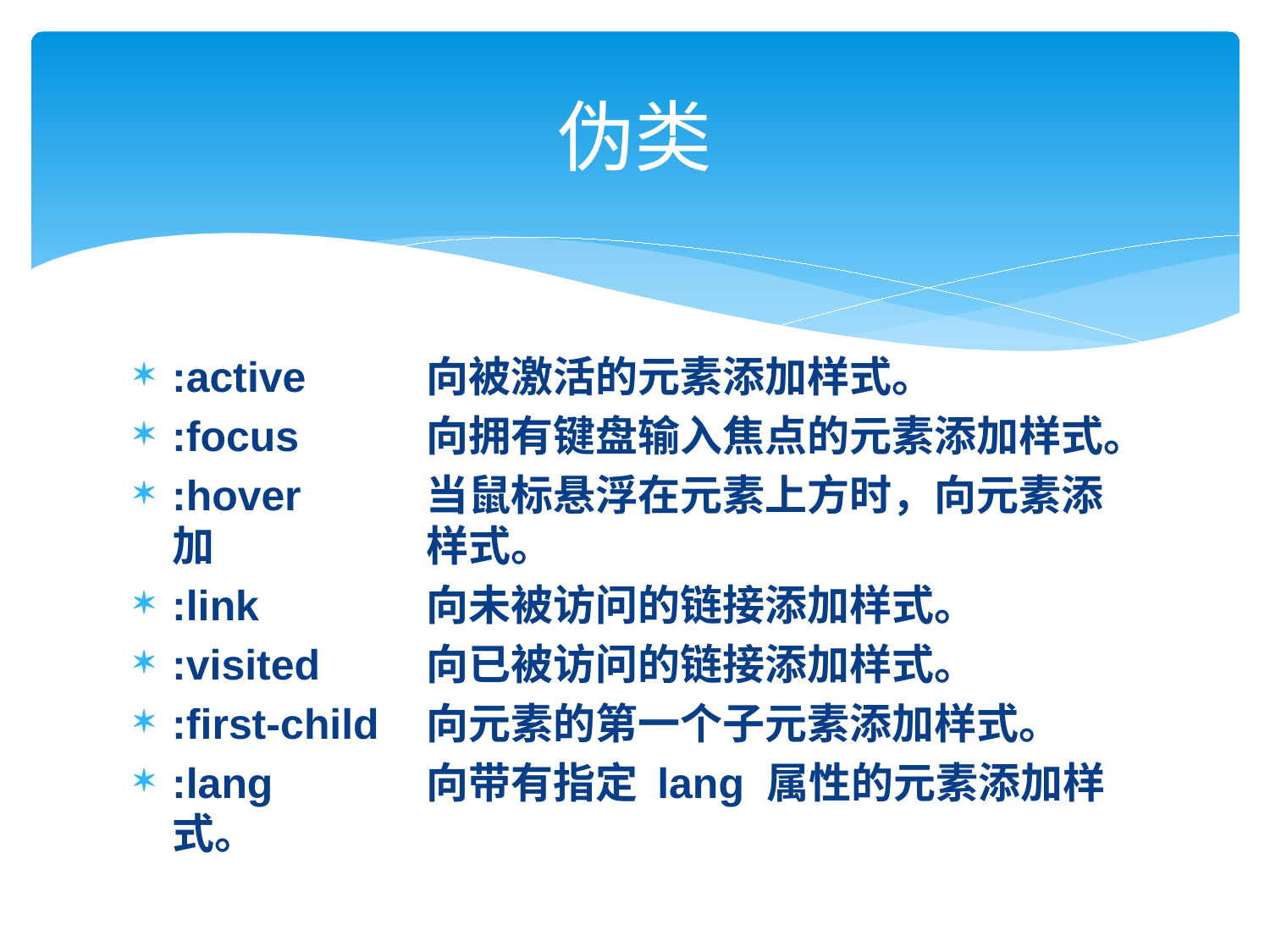

# 伪类
:active	向被激活的元素添加样式。
:focus	向拥有键盘输入焦点的元素添加样式。
:hover	当鼠标悬浮在元素上方时，向元素添加		样式。
:link		向未被访问的链接添加样式。
:visited	向已被访问的链接添加样式。
:first-child	向元素的第一个子元素添加样式。
:lang		向带有指定 lang 属性的元素添加样式。